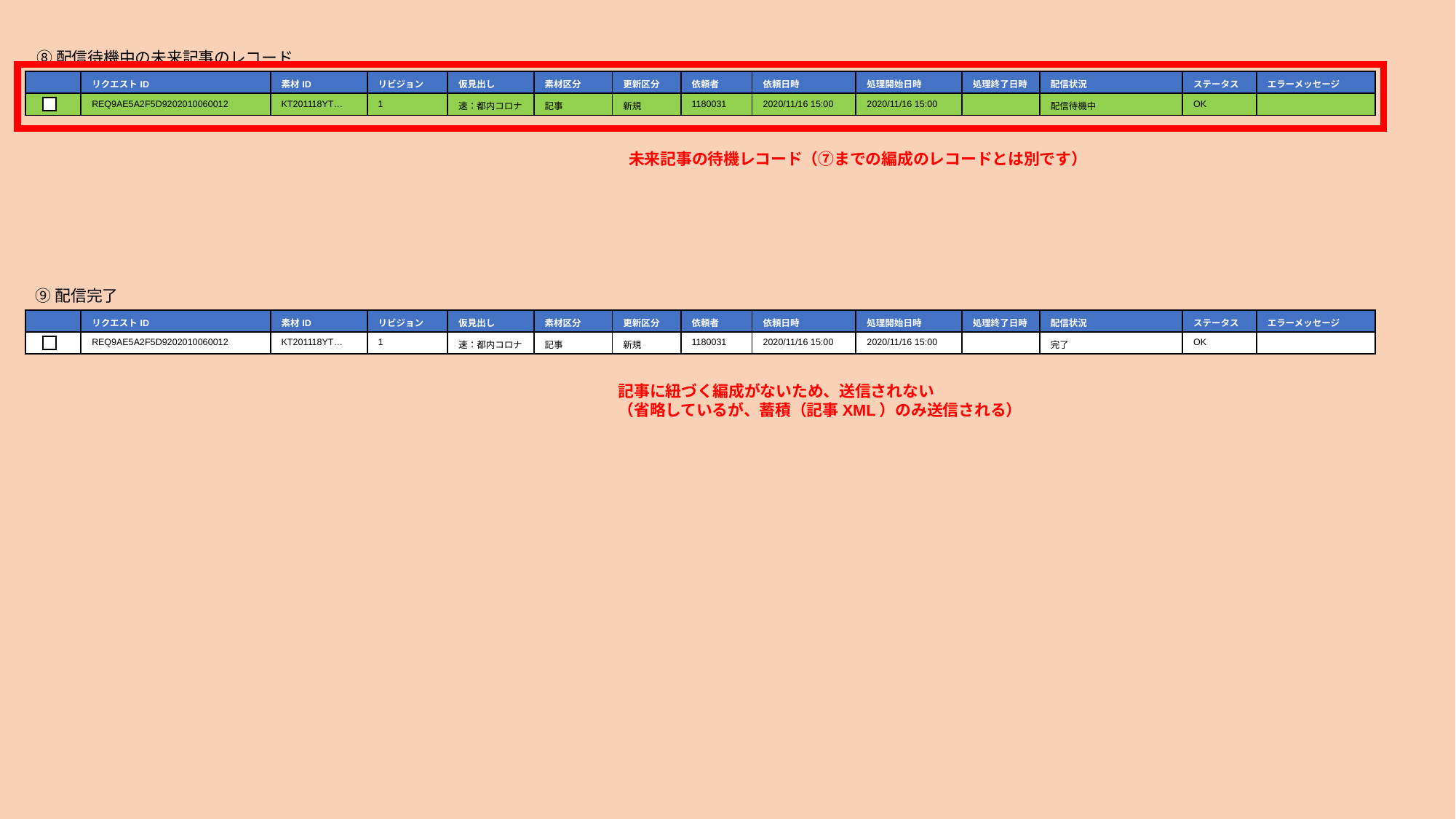

⑧配信待機中の未来記事のレコード

|  | リクエストID | 素材ID | リビジョン | 仮見出し | 素材区分 | 更新区分 | 依頼者 | 依頼日時 | 処理開始日時 | 処理終了日時 | 配信状況 | ステータス | エラーメッセージ |
| --- | --- | --- | --- | --- | --- | --- | --- | --- | --- | --- | --- | --- | --- |
|  | REQ9AE5A2F5D9202010060012 | KT201118YT… | 1 | 速：都内コロナ | 記事 | 新規 | 1180031 | 2020/11/16 15:00 | 2020/11/16 15:00 |  | 配信待機中 | OK |  |

未来記事の待機レコード（⑦までの編成のレコードとは別です）
⑨配信完了
|  | リクエストID | 素材ID | リビジョン | 仮見出し | 素材区分 | 更新区分 | 依頼者 | 依頼日時 | 処理開始日時 | 処理終了日時 | 配信状況 | ステータス | エラーメッセージ |
| --- | --- | --- | --- | --- | --- | --- | --- | --- | --- | --- | --- | --- | --- |
|  | REQ9AE5A2F5D9202010060012 | KT201118YT… | 1 | 速：都内コロナ | 記事 | 新規 | 1180031 | 2020/11/16 15:00 | 2020/11/16 15:00 |  | 完了 | OK |  |

記事に紐づく編成がないため、送信されない
（省略しているが、蓄積（記事XML）のみ送信される）